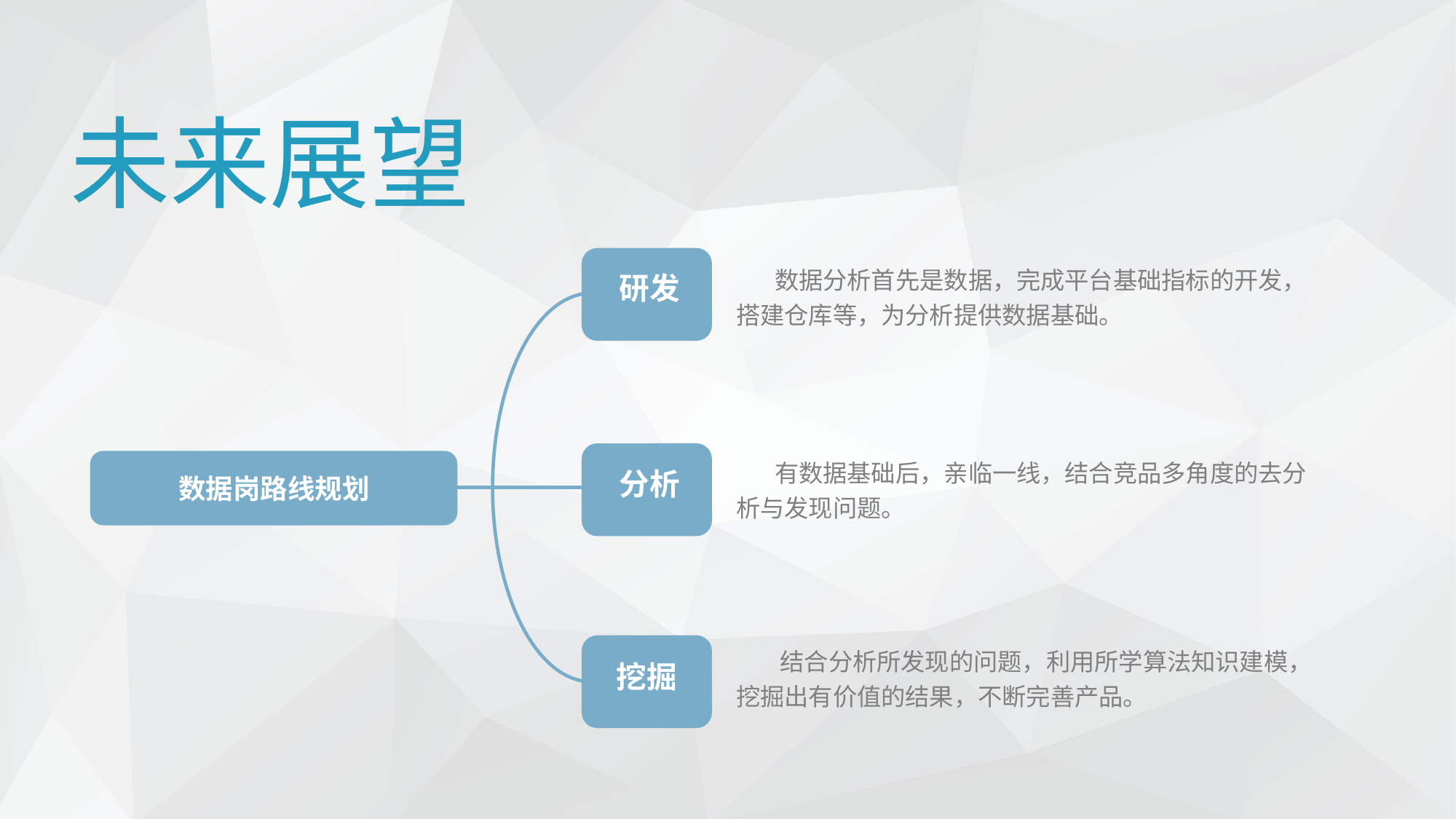

未来展望

研发

分析

挖掘
      数据分析首先是数据，完成平台基础指标的开发，搭建仓库等，为分析提供数据基础。
      有数据基础后，亲临一线，结合竞品多角度的去分析与发现问题。
数据岗路线规划
       结合分析所发现的问题，利用所学算法知识建模，挖掘出有价值的结果，不断完善产品。